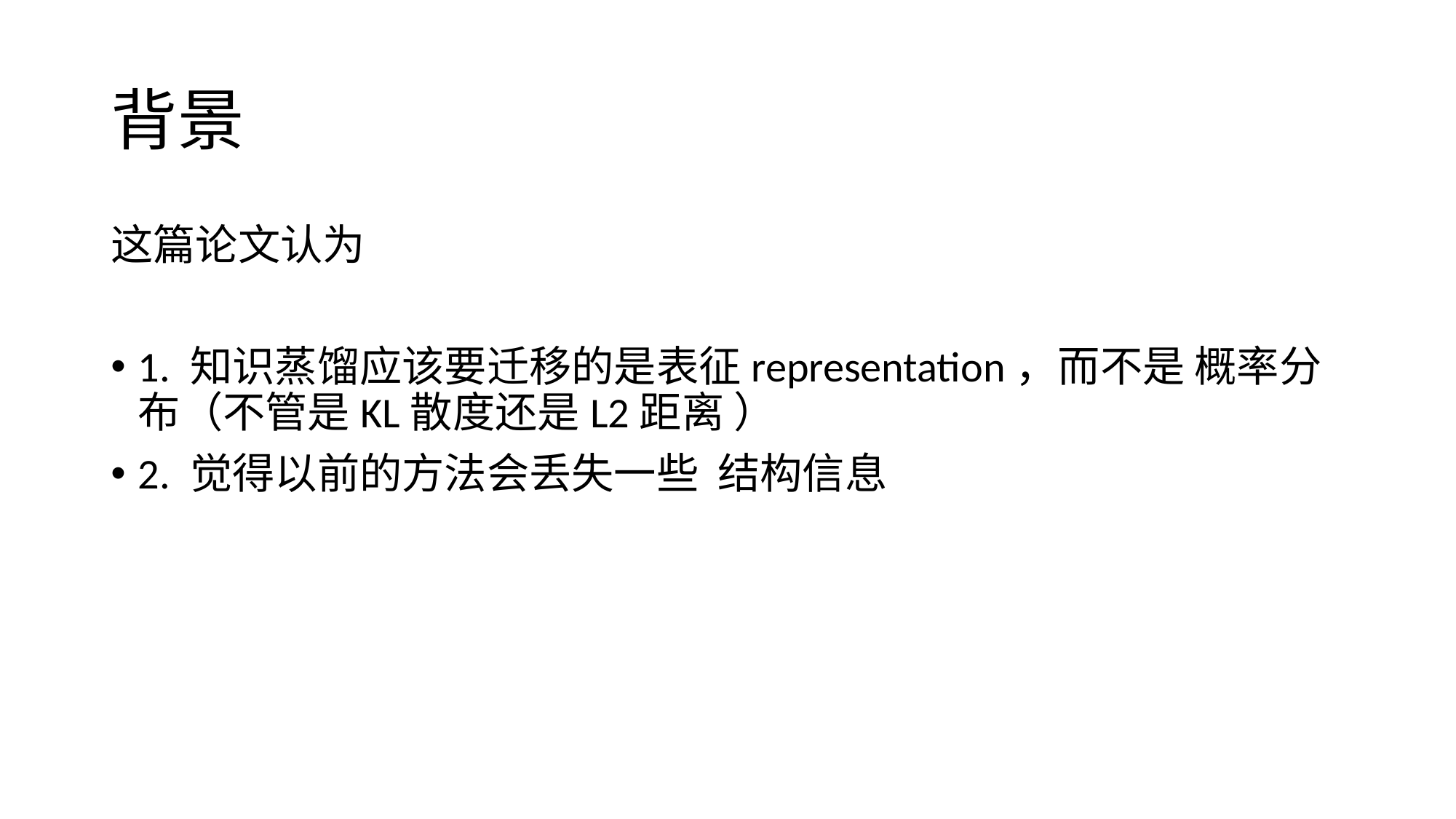

# 背景
这篇论文认为

1. 知识蒸馏应该要迁移的是表征representation，而不是 概率分布（不管是KL散度还是L2距离 ）
2. 觉得以前的方法会丢失一些  结构信息